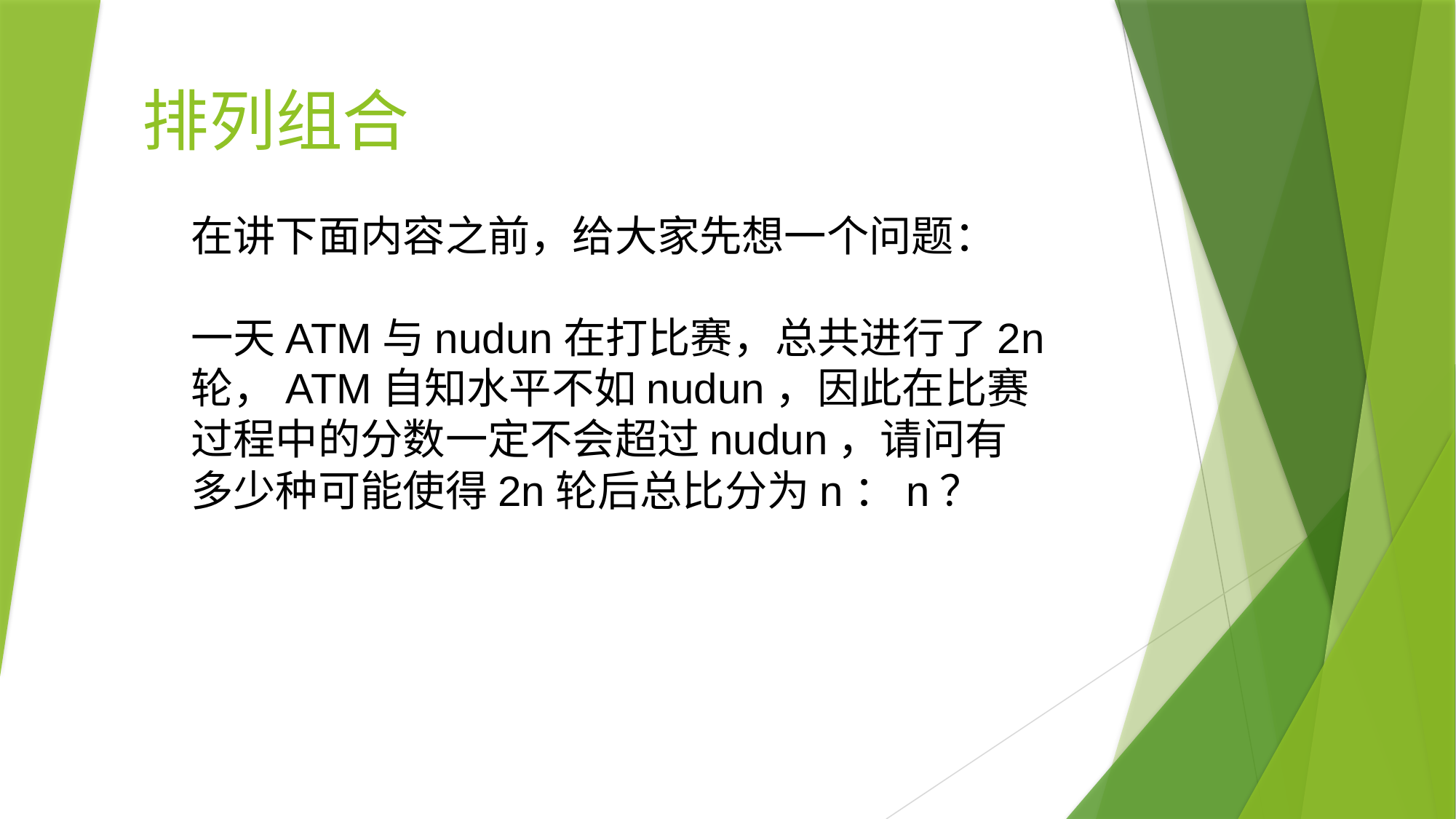

# 排列组合
在讲下面内容之前，给大家先想一个问题：

一天ATM与nudun在打比赛，总共进行了2n轮，ATM自知水平不如nudun，因此在比赛过程中的分数一定不会超过nudun，请问有多少种可能使得2n轮后总比分为n：n？